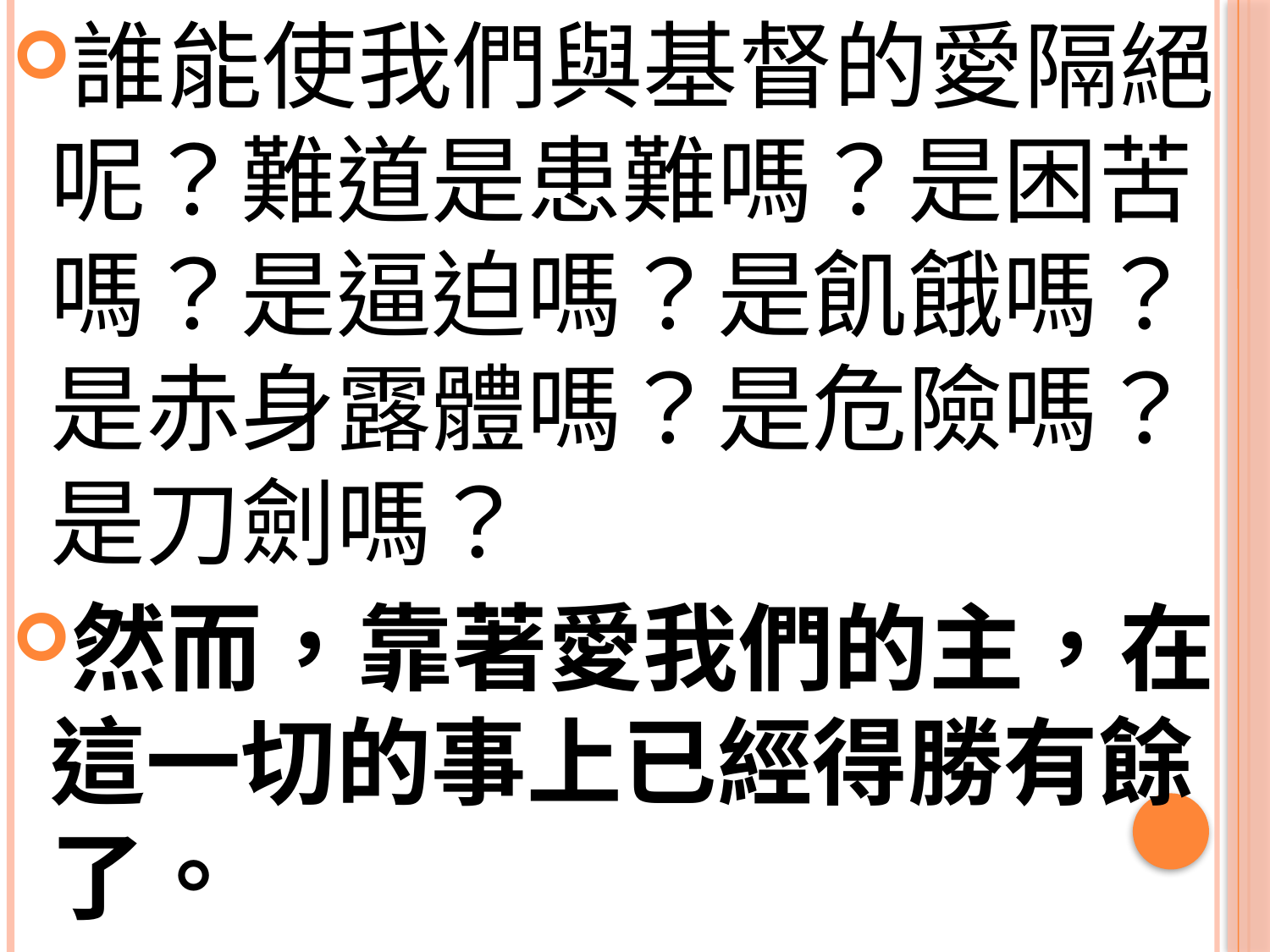

誰能使我們與基督的愛隔絕呢？難道是患難嗎？是困苦嗎？是逼迫嗎？是飢餓嗎？是赤身露體嗎？是危險嗎？是刀劍嗎？
然而，靠著愛我們的主，在這一切的事上已經得勝有餘了。